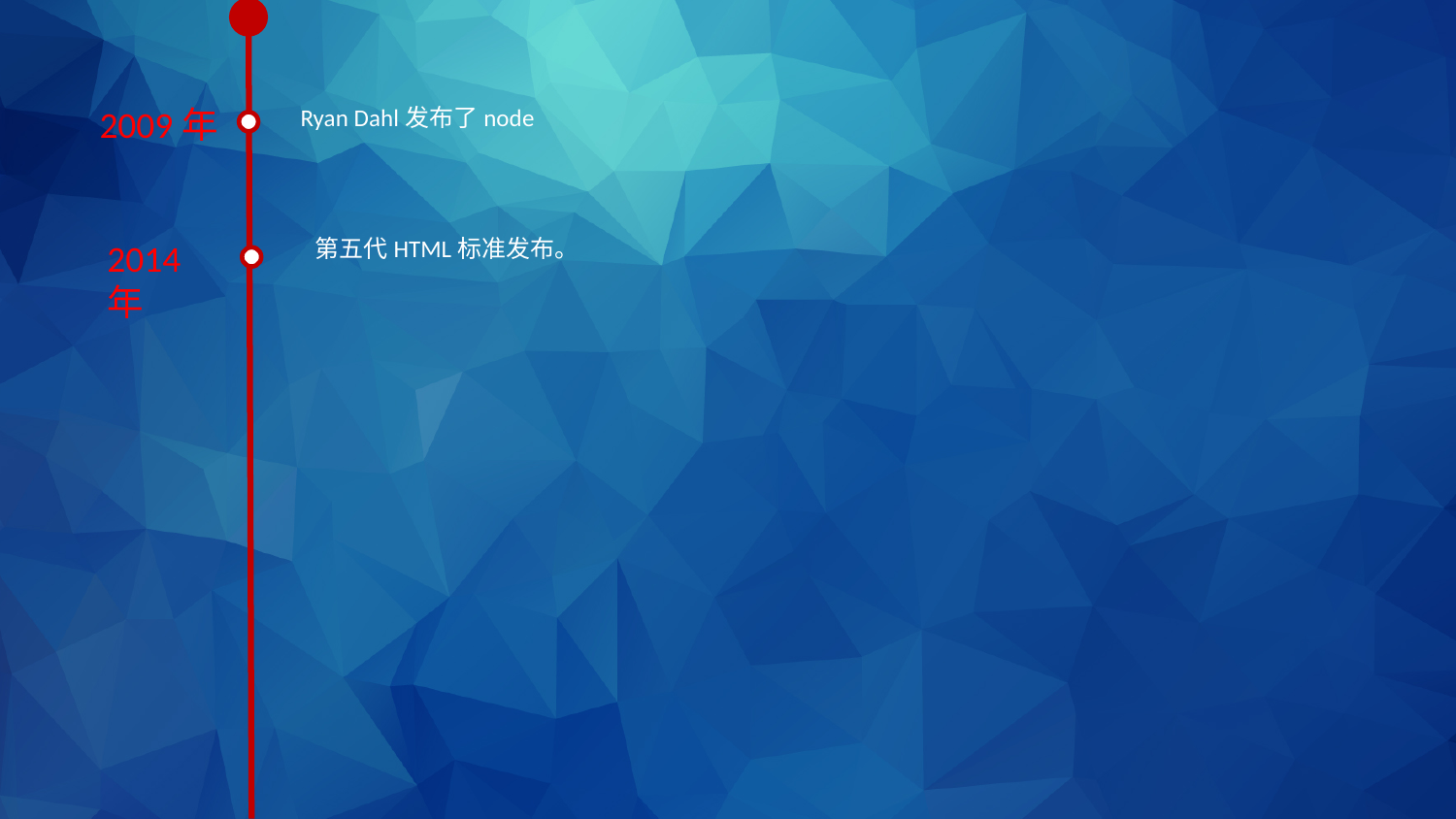

2009年
Ryan Dahl发布了node

第五代HTML标准发布。
2014年

1月
这里写事件